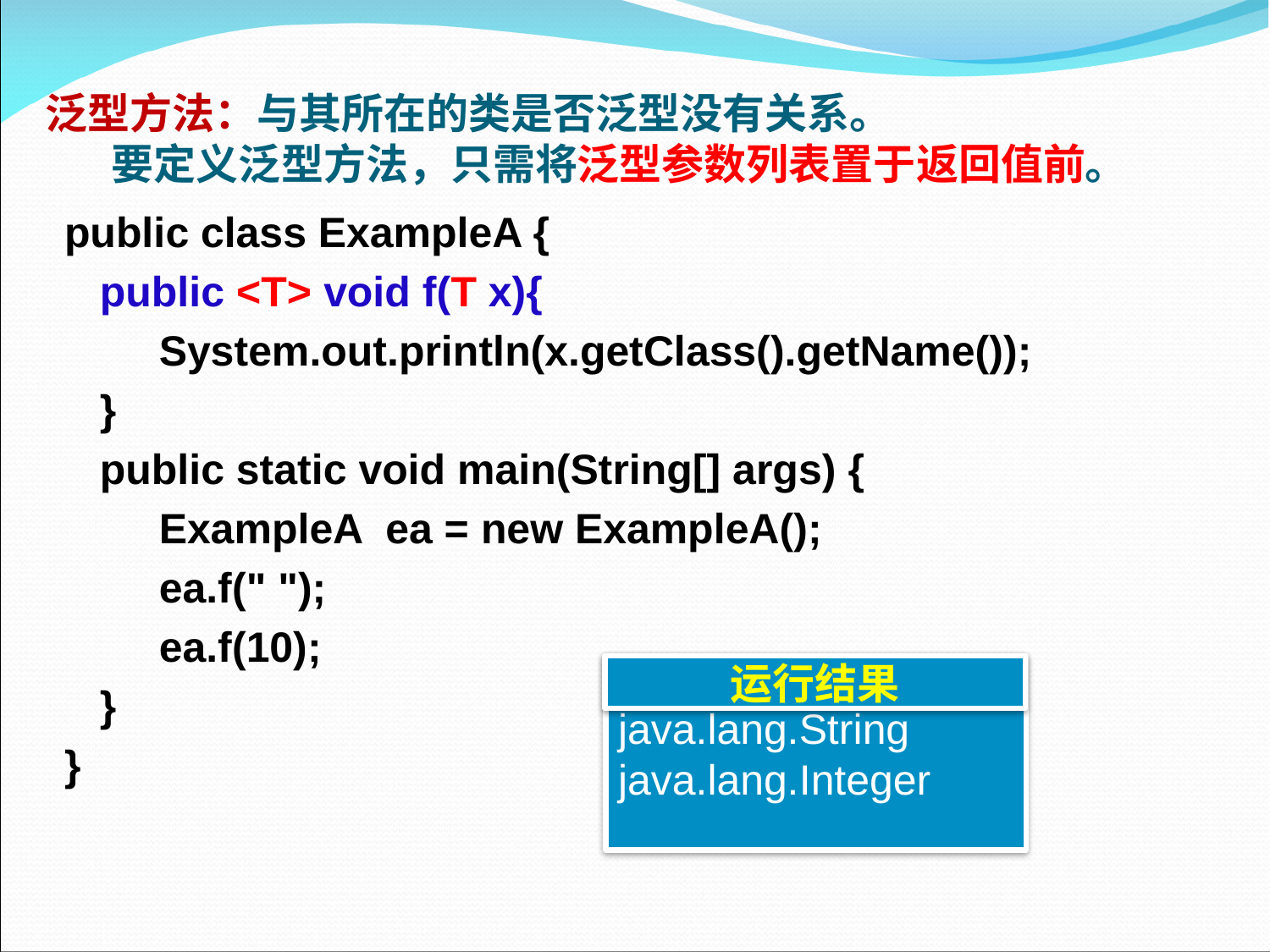

# 泛型方法：与其所在的类是否泛型没有关系。 要定义泛型方法，只需将泛型参数列表置于返回值前。
public class ExampleA {
   public <T> void f(T x){
        System.out.println(x.getClass().getName());
   }
   public static void main(String[] args) {
        ExampleA  ea = new ExampleA();
        ea.f(" ");
        ea.f(10);
   }
}
运行结果
java.lang.String
java.lang.Integer